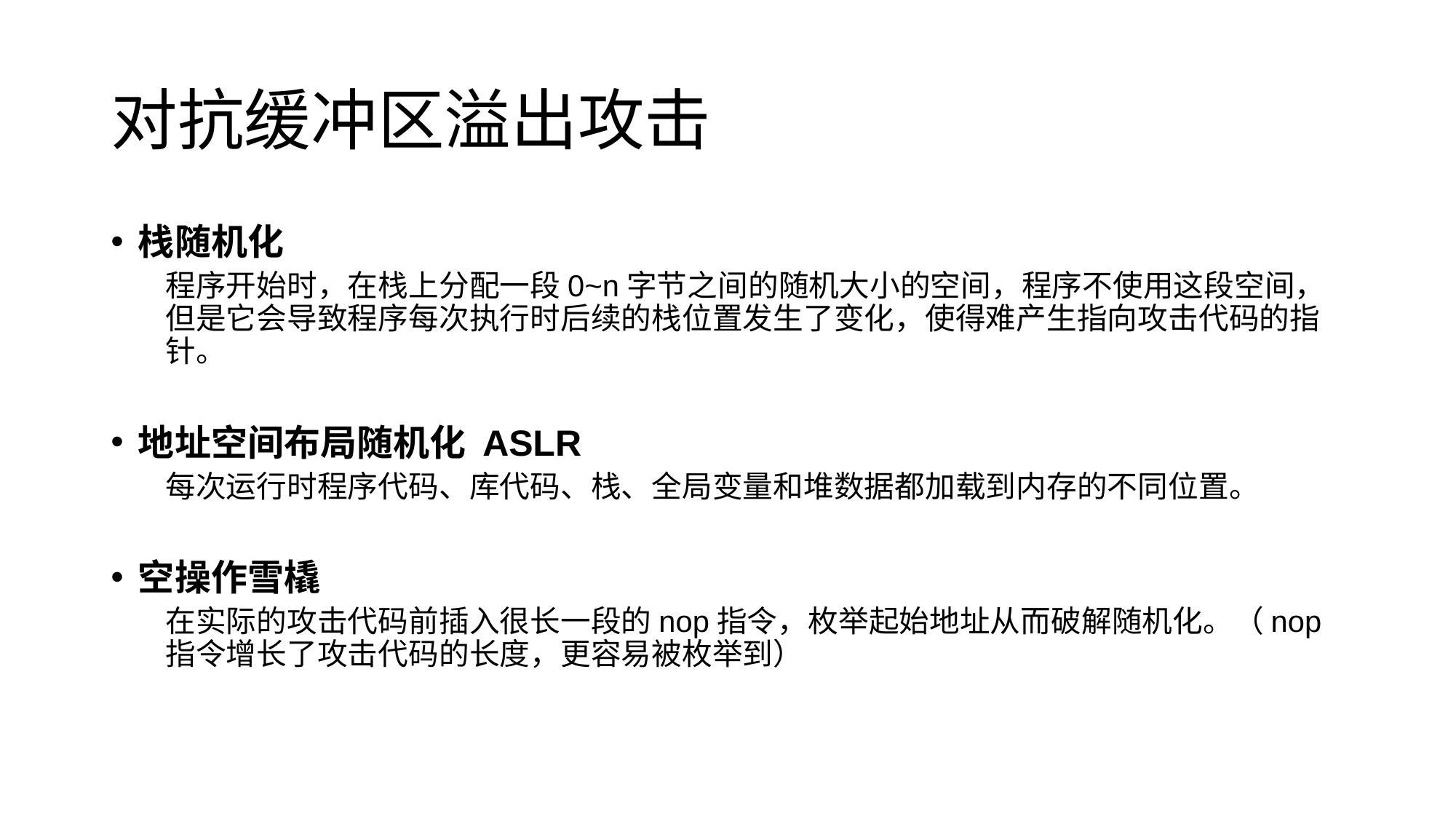

# 对抗缓冲区溢出攻击
栈随机化
程序开始时，在栈上分配一段0~n字节之间的随机大小的空间，程序不使用这段空间，但是它会导致程序每次执行时后续的栈位置发生了变化，使得难产生指向攻击代码的指针。

地址空间布局随机化 ASLR
每次运行时程序代码、库代码、栈、全局变量和堆数据都加载到内存的不同位置。

空操作雪橇
在实际的攻击代码前插入很长一段的nop指令，枚举起始地址从而破解随机化。（nop指令增长了攻击代码的长度，更容易被枚举到）